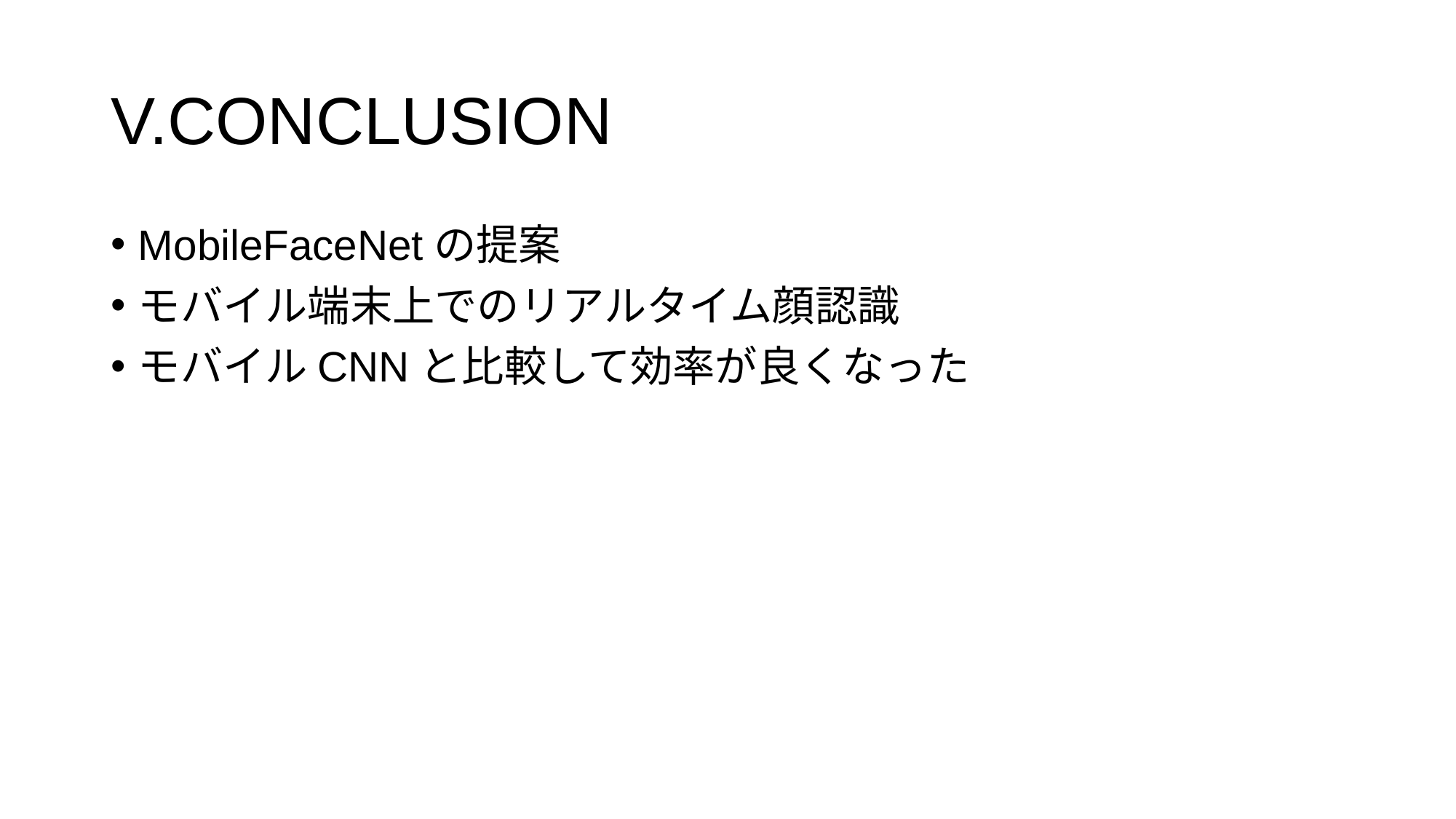

# V.CONCLUSION
MobileFaceNetの提案
モバイル端末上でのリアルタイム顔認識
モバイルCNNと比較して効率が良くなった